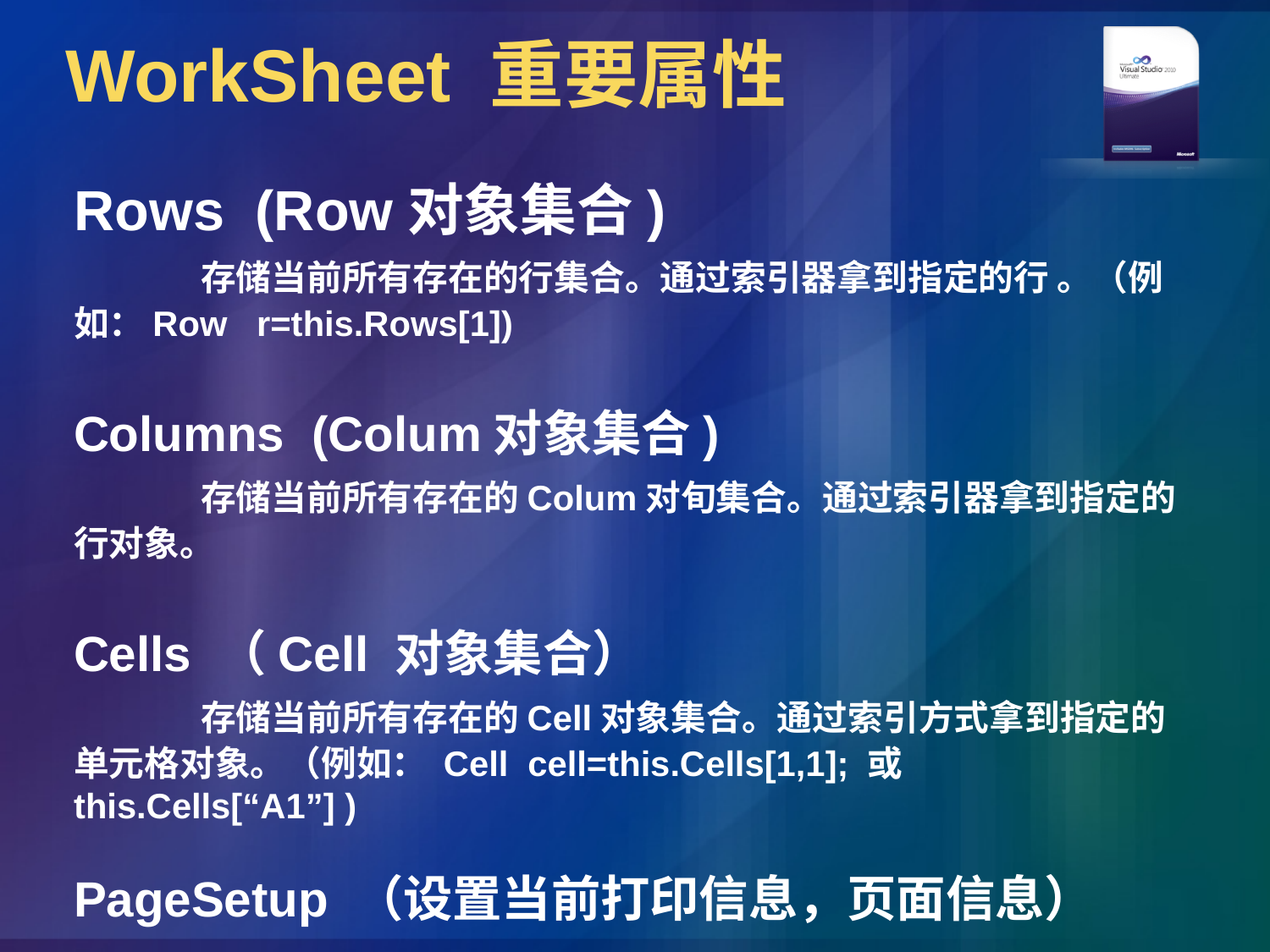

# WorkSheet 重要属性
Rows  (Row对象集合)
	存储当前所有存在的行集合。通过索引器拿到指定的行 。（例如：Row   r=this.Rows[1])

Columns  (Colum对象集合)
	存储当前所有存在的Colum对旬集合。通过索引器拿到指定的行对象。

Cells （Cell 对象集合）
	存储当前所有存在的Cell对象集合。通过索引方式拿到指定的单元格对象。（例如： Cell  cell=this.Cells[1,1]; 或 this.Cells[“A1”] )

PageSetup （设置当前打印信息，页面信息）